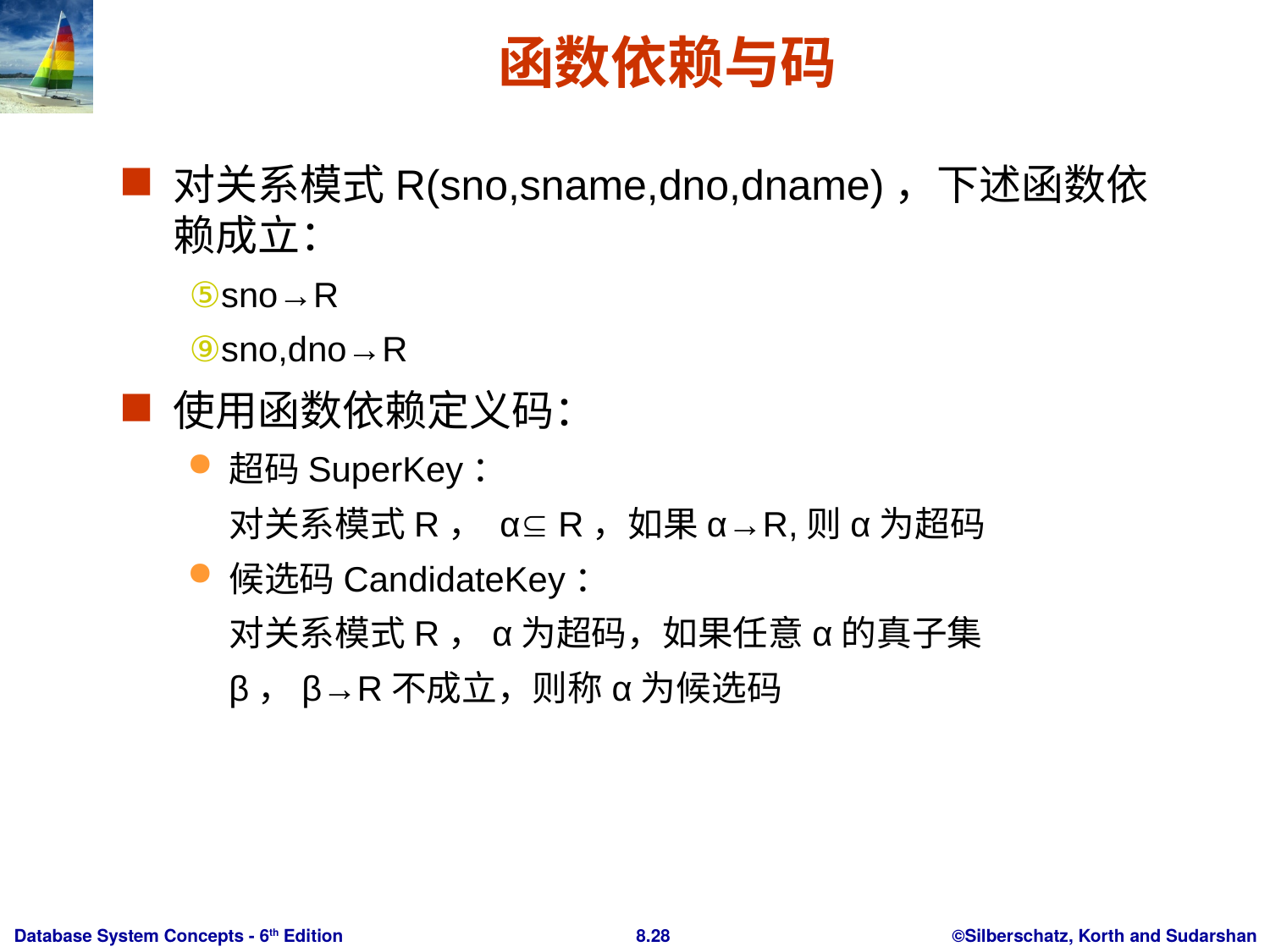

# 函数依赖与码
对关系模式R(sno,sname,dno,dname)，下述函数依赖成立：
⑤sno→R
⑨sno,dno→R
使用函数依赖定义码：
超码SuperKey：
	对关系模式R， α⊆ R，如果α→R,则α为超码
候选码CandidateKey：
	对关系模式R，α为超码，如果任意α的真子集
	β，β→R不成立，则称α为候选码